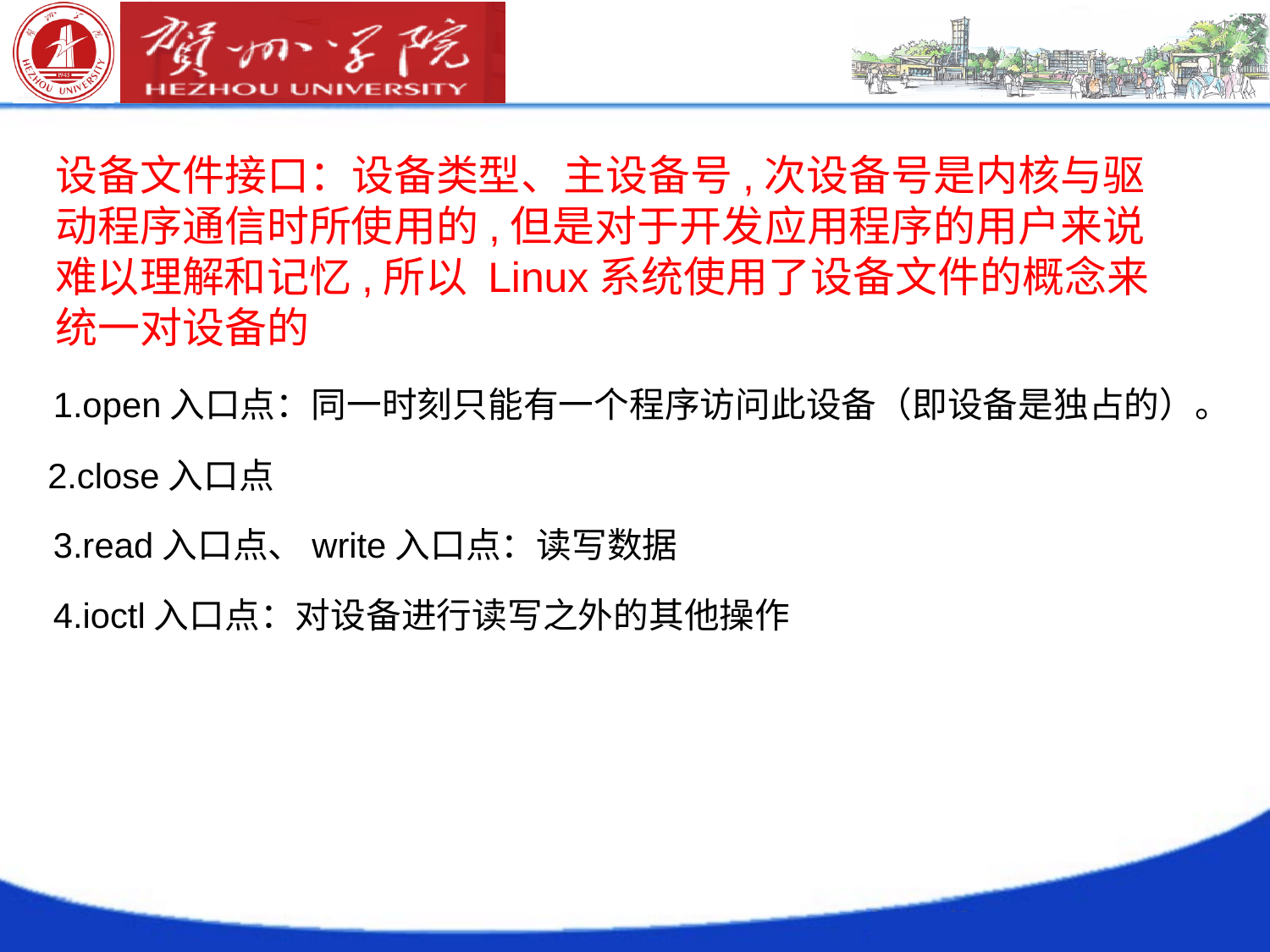

设备文件接口：设备类型、主设备号,次设备号是内核与驱动程序通信时所使用的,但是对于开发应用程序的用户来说难以理解和记忆,所以 Linux系统使用了设备文件的概念来统一对设备的
1.open入口点：同一时刻只能有一个程序访问此设备（即设备是独占的）。
2.close入口点
3.read入口点、write入口点：读写数据
4.ioctl入口点：对设备进行读写之外的其他操作